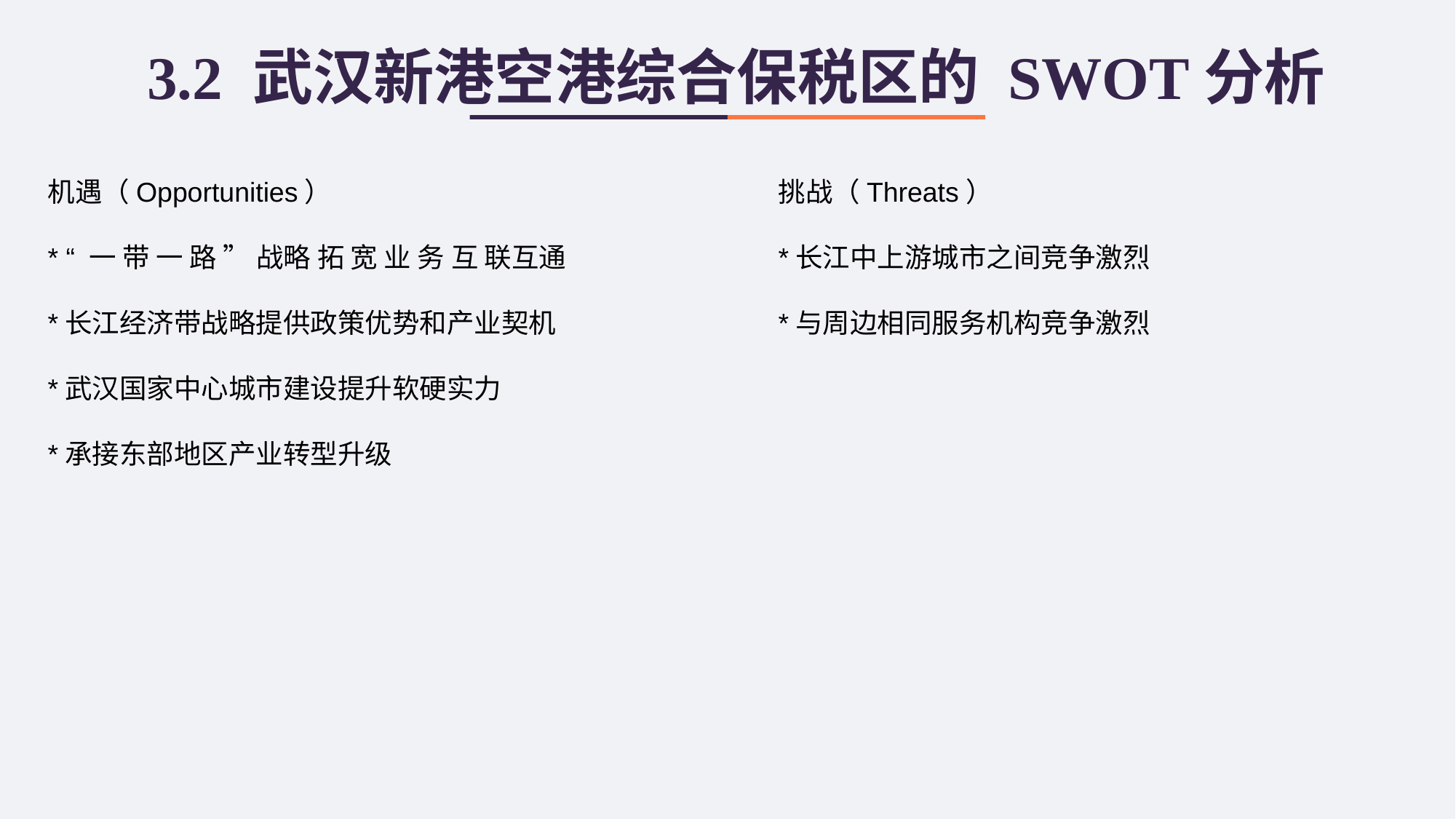

# 3.2 武汉新港空港综合保税区的 SWOT分析
机遇（Opportunities）

* “ 一 带 一 路 ” 战略 拓 宽 业 务 互 联互通

*长江经济带战略提供政策优势和产业契机

*武汉国家中心城市建设提升软硬实力

*承接东部地区产业转型升级

挑战（Threats）

*长江中上游城市之间竞争激烈

*与周边相同服务机构竞争激烈